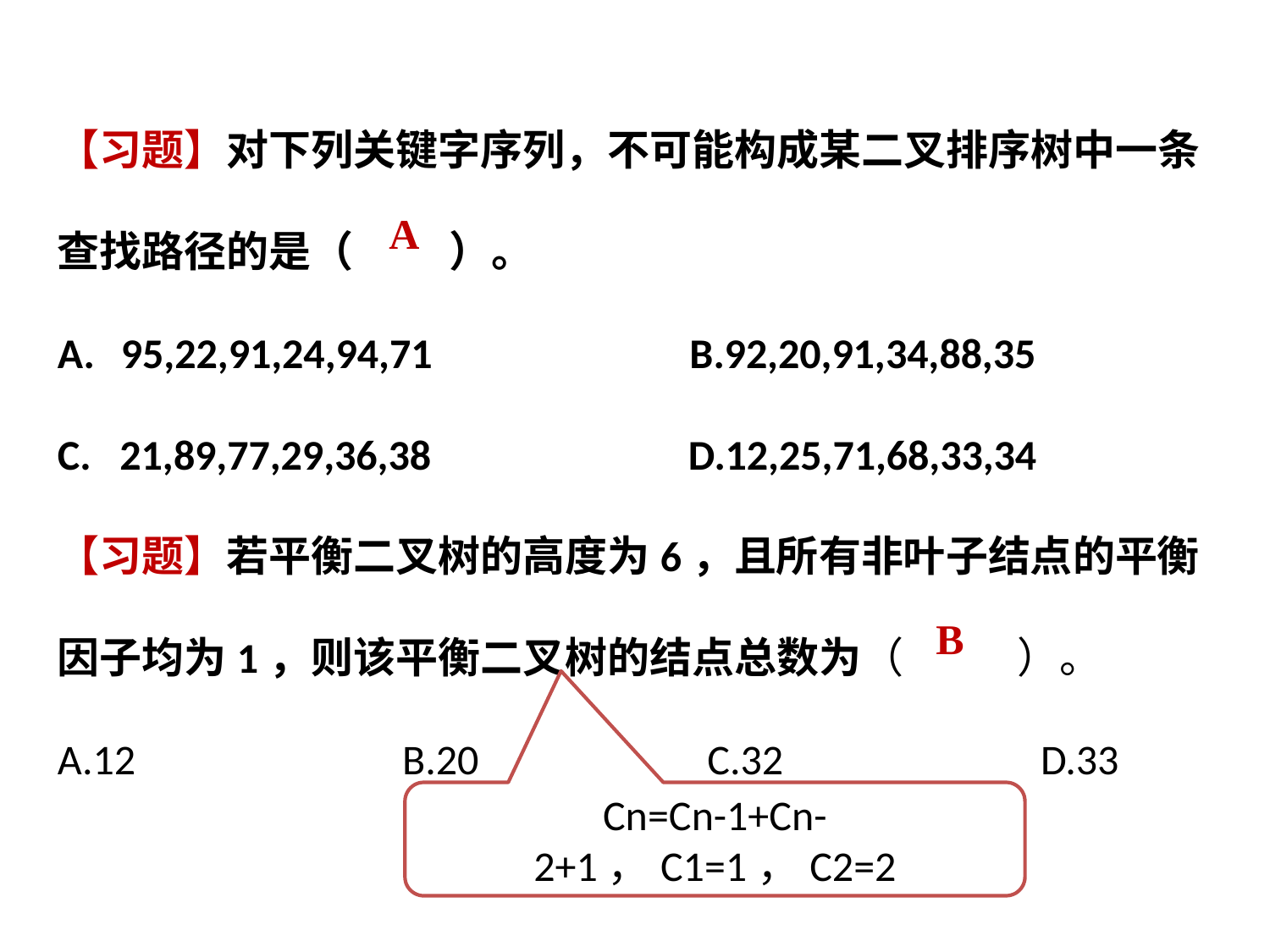

【习题】对下列关键字序列，不可能构成某二叉排序树中一条查找路径的是（          ）。
95,22,91,24,94,71                           B.92,20,91,34,88,35
C.   21,89,77,29,36,38                           D.12,25,71,68,33,34
【习题】若平衡二叉树的高度为6，且所有非叶子结点的平衡因子均为1，则该平衡二叉树的结点总数为（            ）。
A.12                            B.20                        C.32                           D.33
A
B
Cn=Cn-1+Cn-2+1，C1=1，C2=2